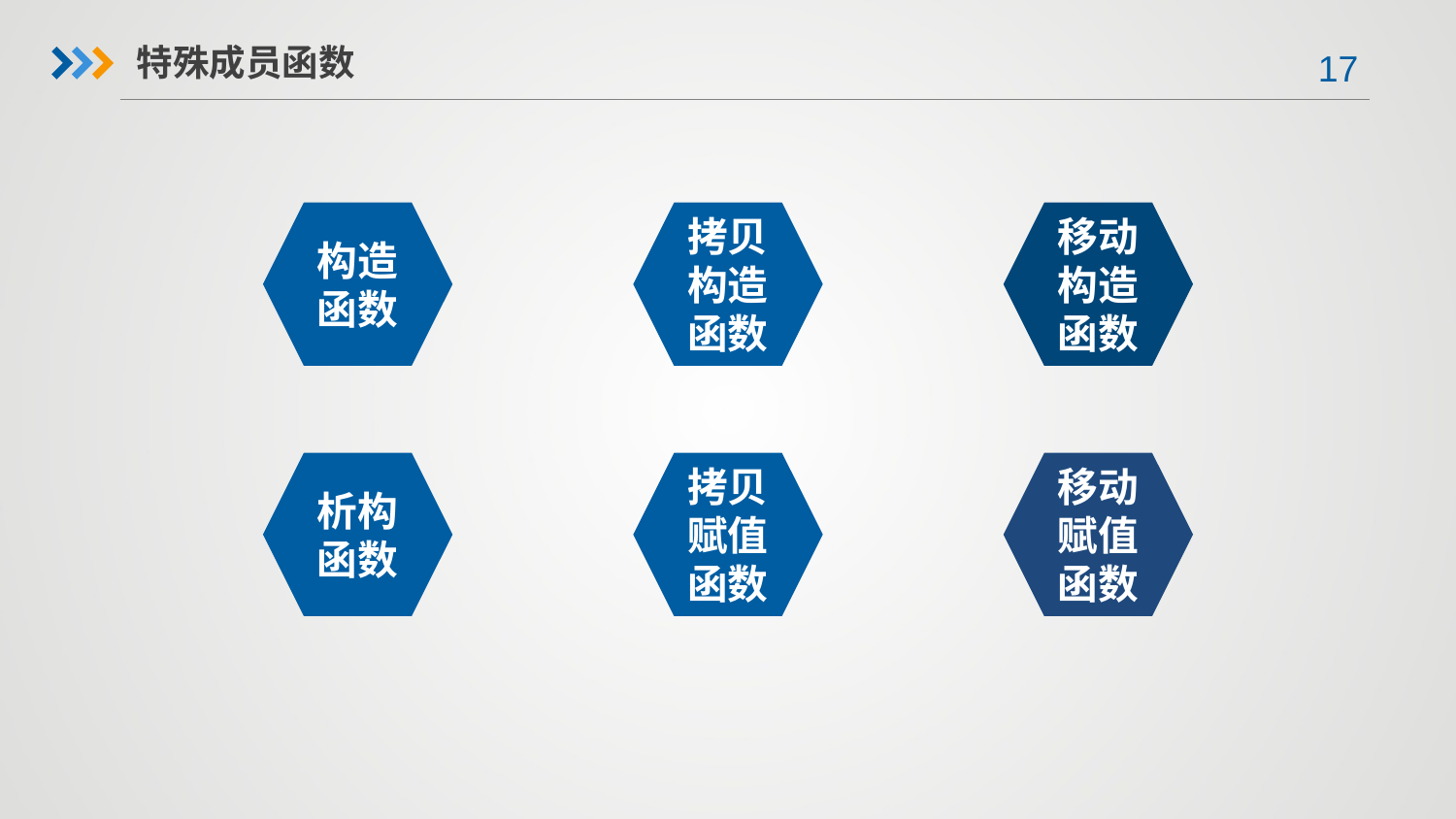

特殊成员函数
构造函数
拷贝构造函数
移动构造函数
析构函数
拷贝赋值函数
移动赋值函数